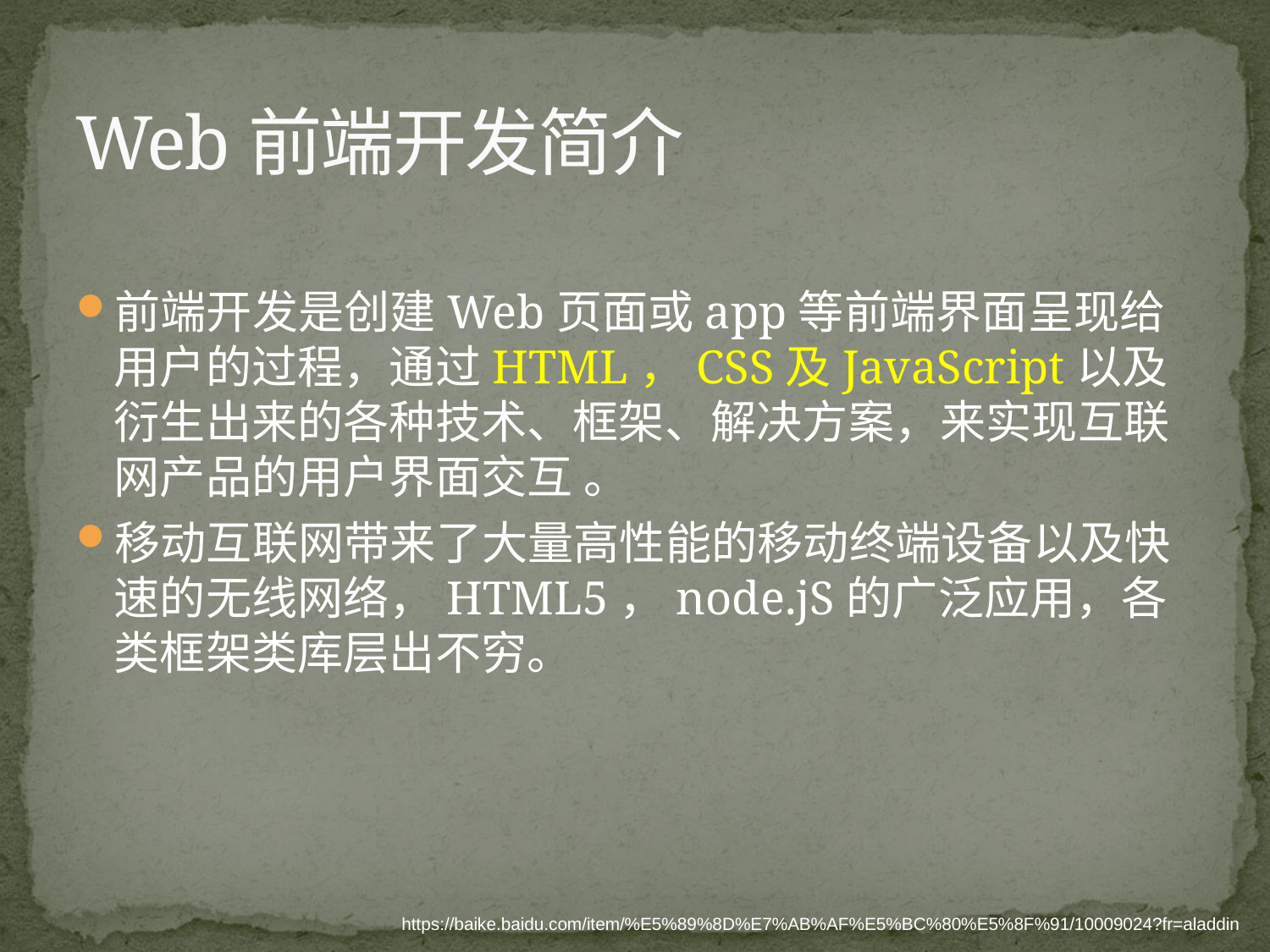

# Web前端开发简介

前端开发是创建Web页面或app等前端界面呈现给用户的过程，通过HTML，CSS及JavaScript以及衍生出来的各种技术、框架、解决方案，来实现互联网产品的用户界面交互 。
移动互联网带来了大量高性能的移动终端设备以及快速的无线网络，HTML5，node.jS的广泛应用，各类框架类库层出不穷。

https://baike.baidu.com/item/%E5%89%8D%E7%AB%AF%E5%BC%80%E5%8F%91/10009024?fr=aladdin